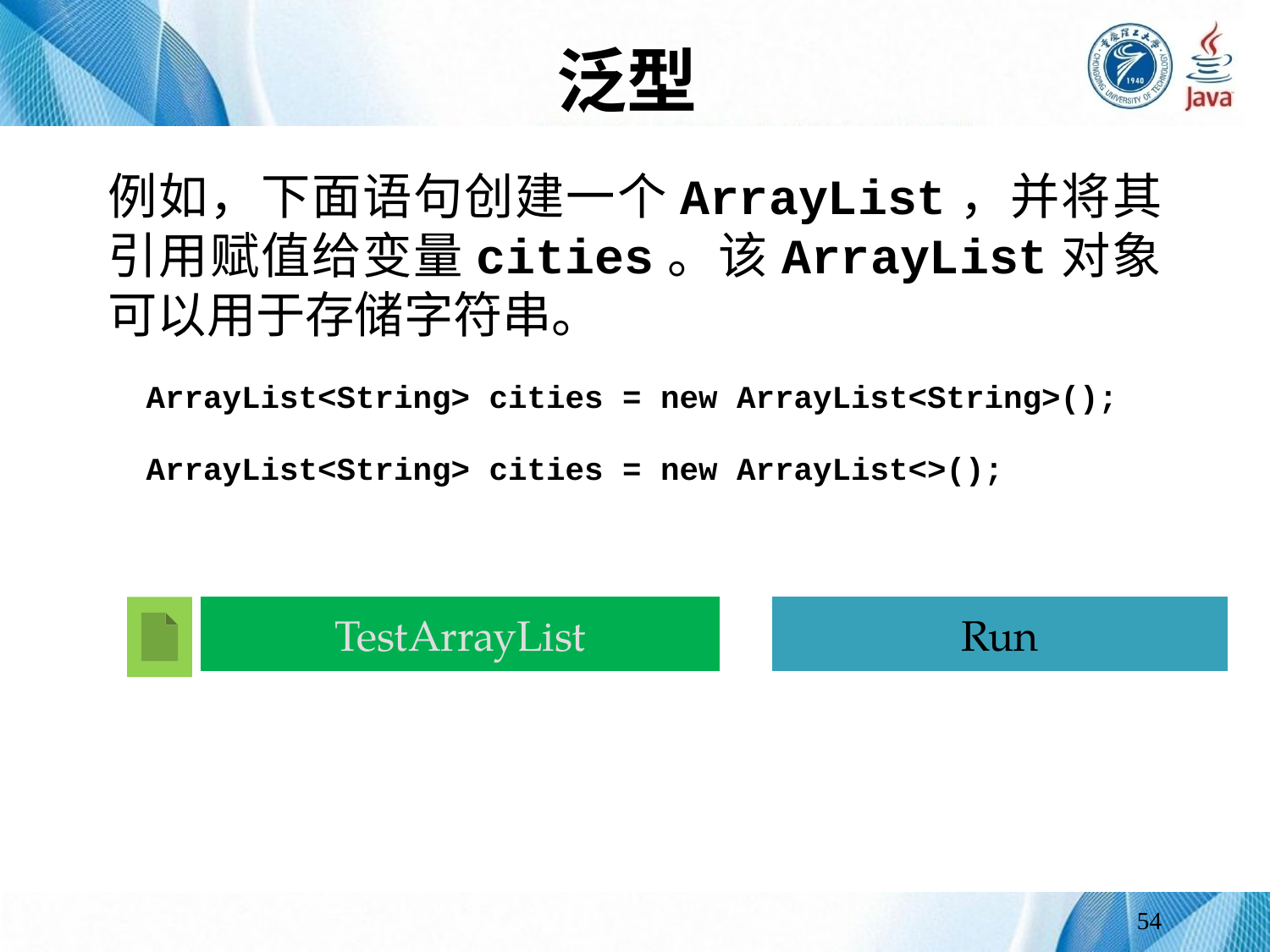

# 泛型
例如，下面语句创建一个ArrayList，并将其引用赋值给变量cities。该ArrayList对象可以用于存储字符串。
  ArrayList<String> cities = new ArrayList<String>();
  ArrayList<String> cities = new ArrayList<>();

TestArrayList
Run
54